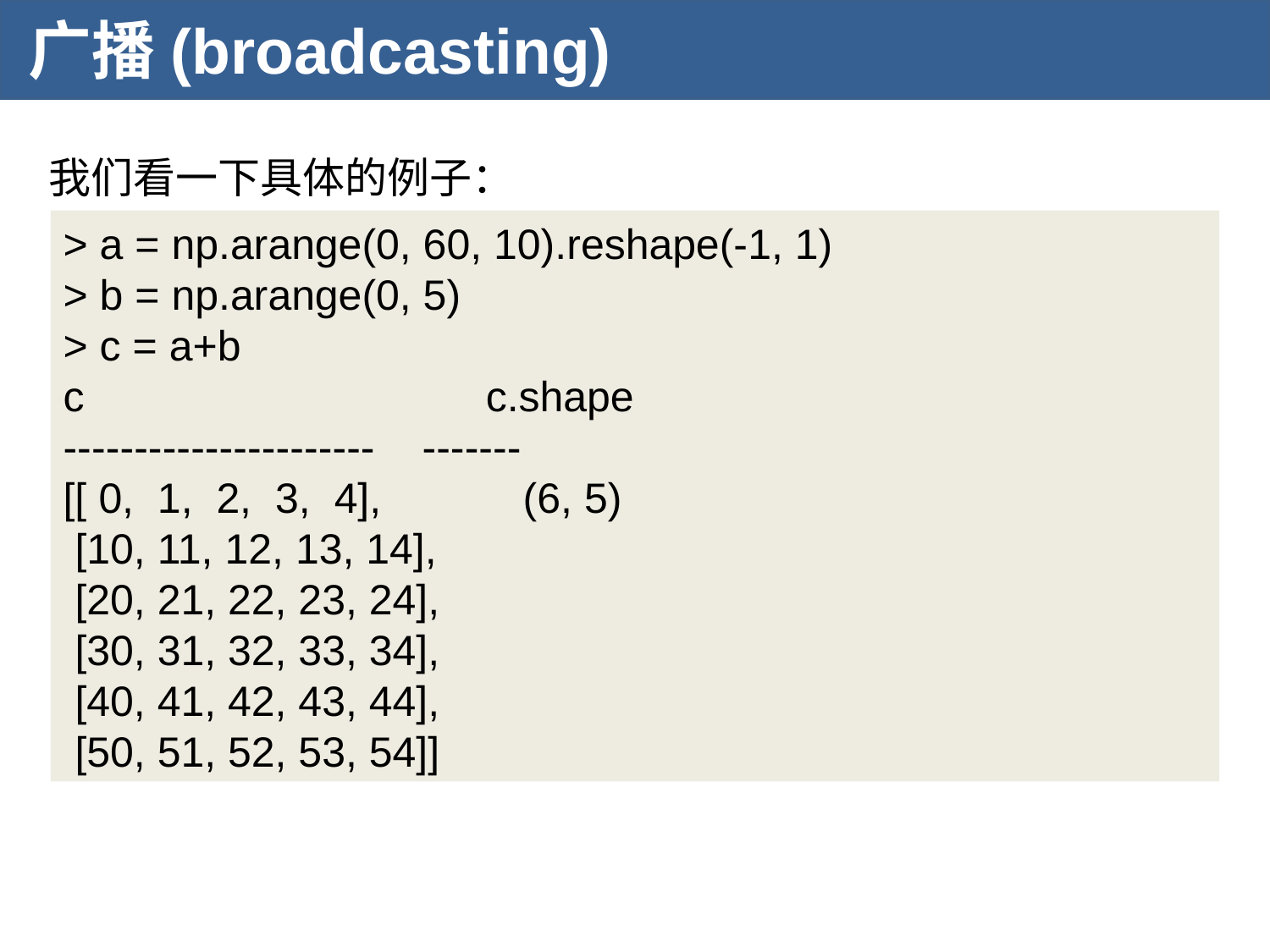

广播(broadcasting)
我们看一下具体的例子：
> a = np.arange(0, 60, 10).reshape(-1, 1)
> b = np.arange(0, 5)
> c = a+b
c                                  c.shape
----------------------    -------
[[ 0,  1,  2,  3,  4],            (6, 5)
 [10, 11, 12, 13, 14],
 [20, 21, 22, 23, 24],
 [30, 31, 32, 33, 34],
 [40, 41, 42, 43, 44],
 [50, 51, 52, 53, 54]]